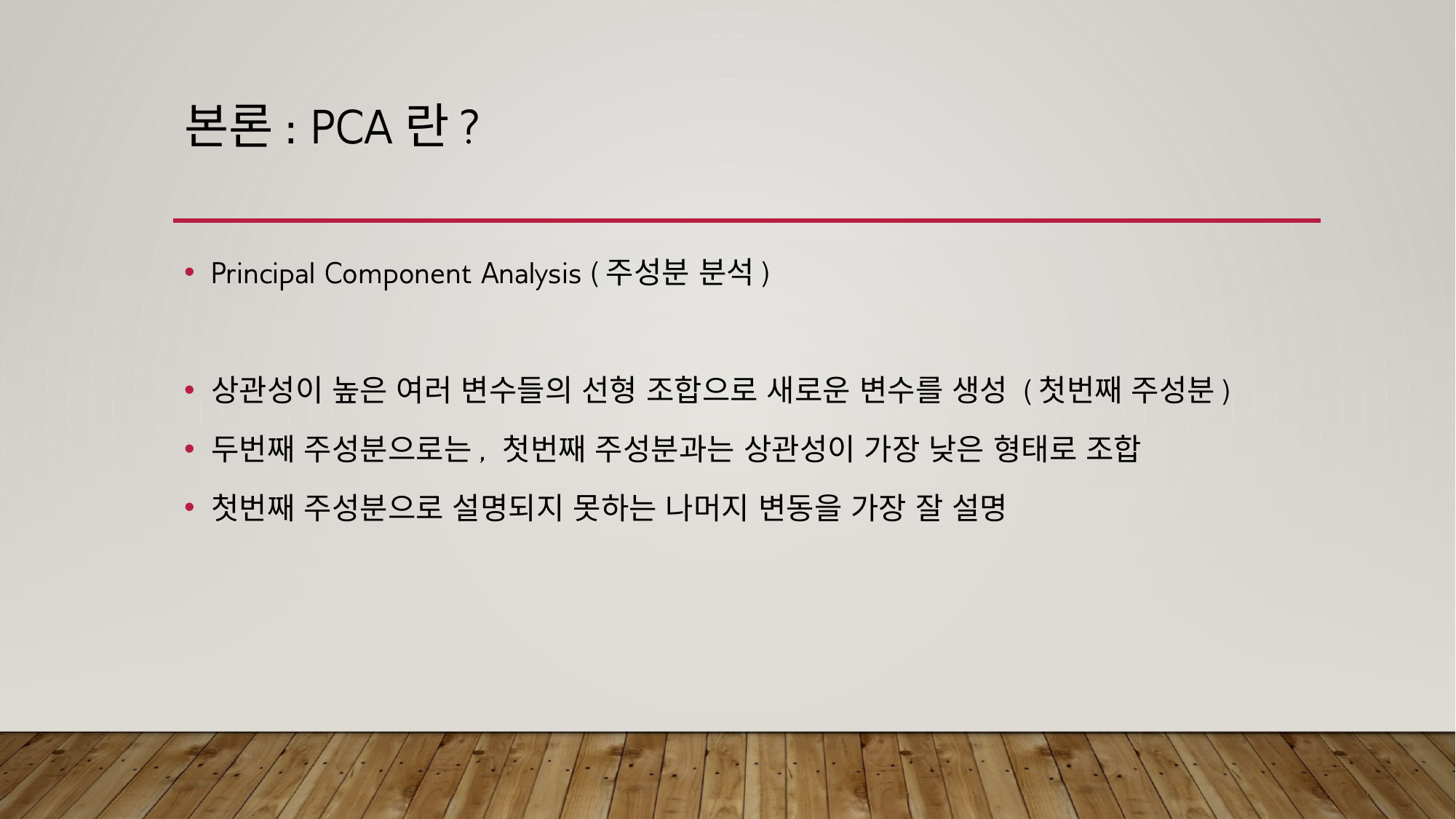

# 본론: PCA란?
Principal Component Analysis (주성분 분석)

상관성이 높은 여러 변수들의 선형 조합으로 새로운 변수를 생성 (첫번째 주성분)
두번째 주성분으로는, 첫번째 주성분과는 상관성이 가장 낮은 형태로 조합
첫번째 주성분으로 설명되지 못하는 나머지 변동을 가장 잘 설명